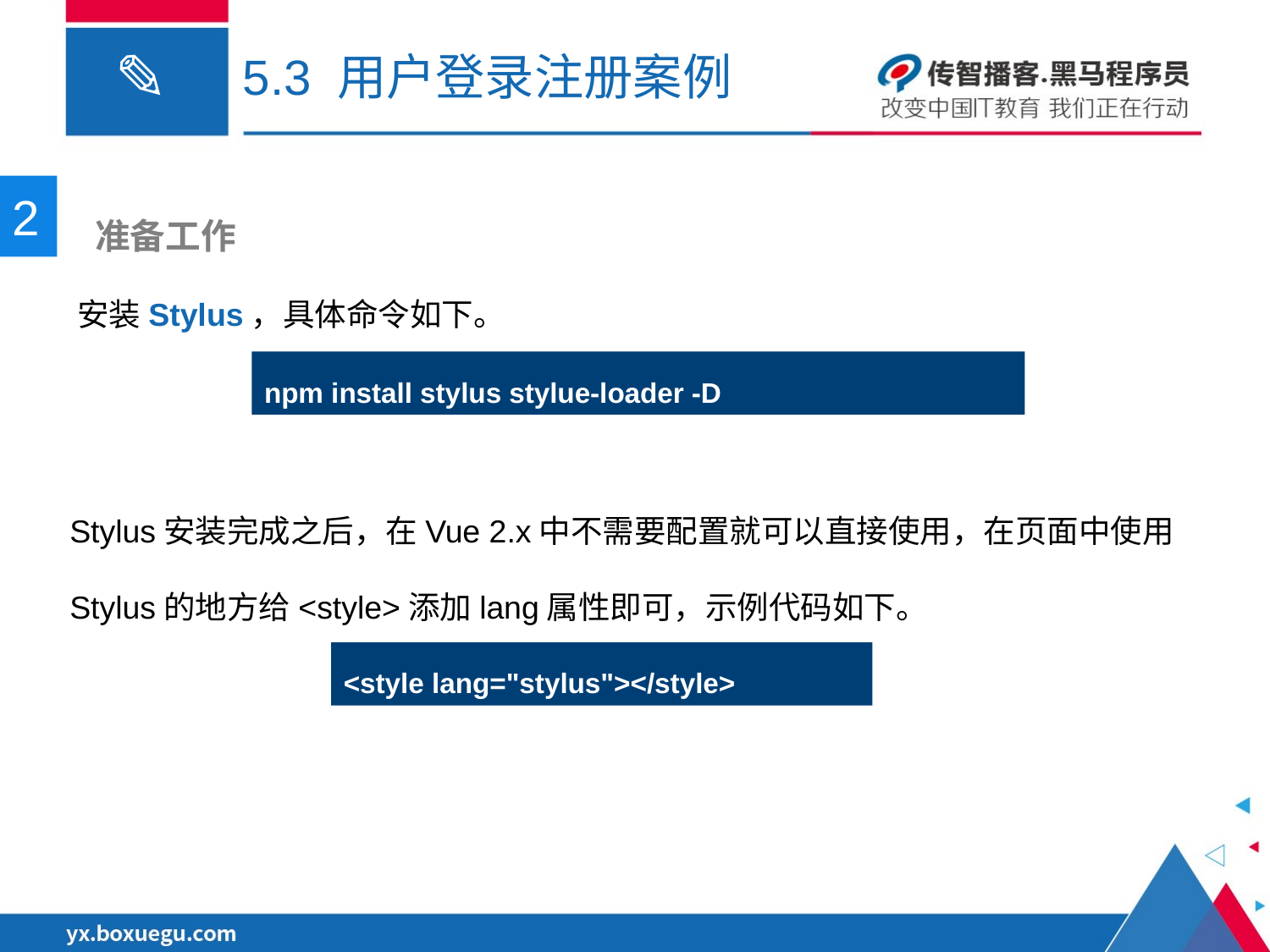

# 5.3 用户登录注册案例

2
  准备工作
安装Stylus，具体命令如下。
npm install stylus stylue-loader -D
Stylus安装完成之后，在Vue 2.x中不需要配置就可以直接使用，在页面中使用Stylus的地方给<style>添加lang属性即可，示例代码如下。
<style lang="stylus"></style>